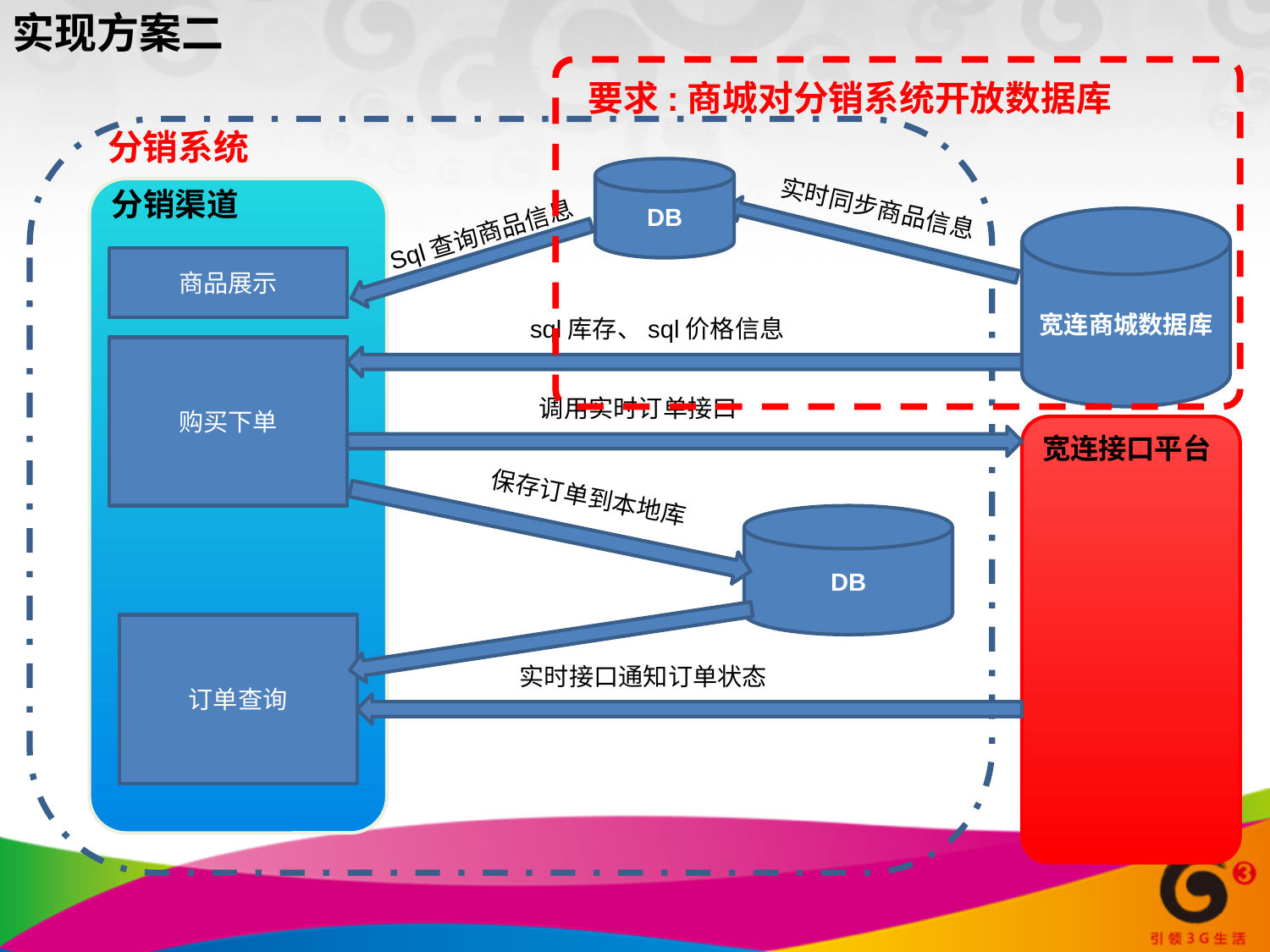

# 实现方案二

要求:商城对分销系统开放数据库

分销系统
DB

分销渠道
实时同步商品信息
宽连商城数据库
Sql查询商品信息

商品展示

sql库存、sql价格信息
购买下单

调用实时订单接口
宽连接口平台

保存订单到本地库
DB

订单查询

实时接口通知订单状态